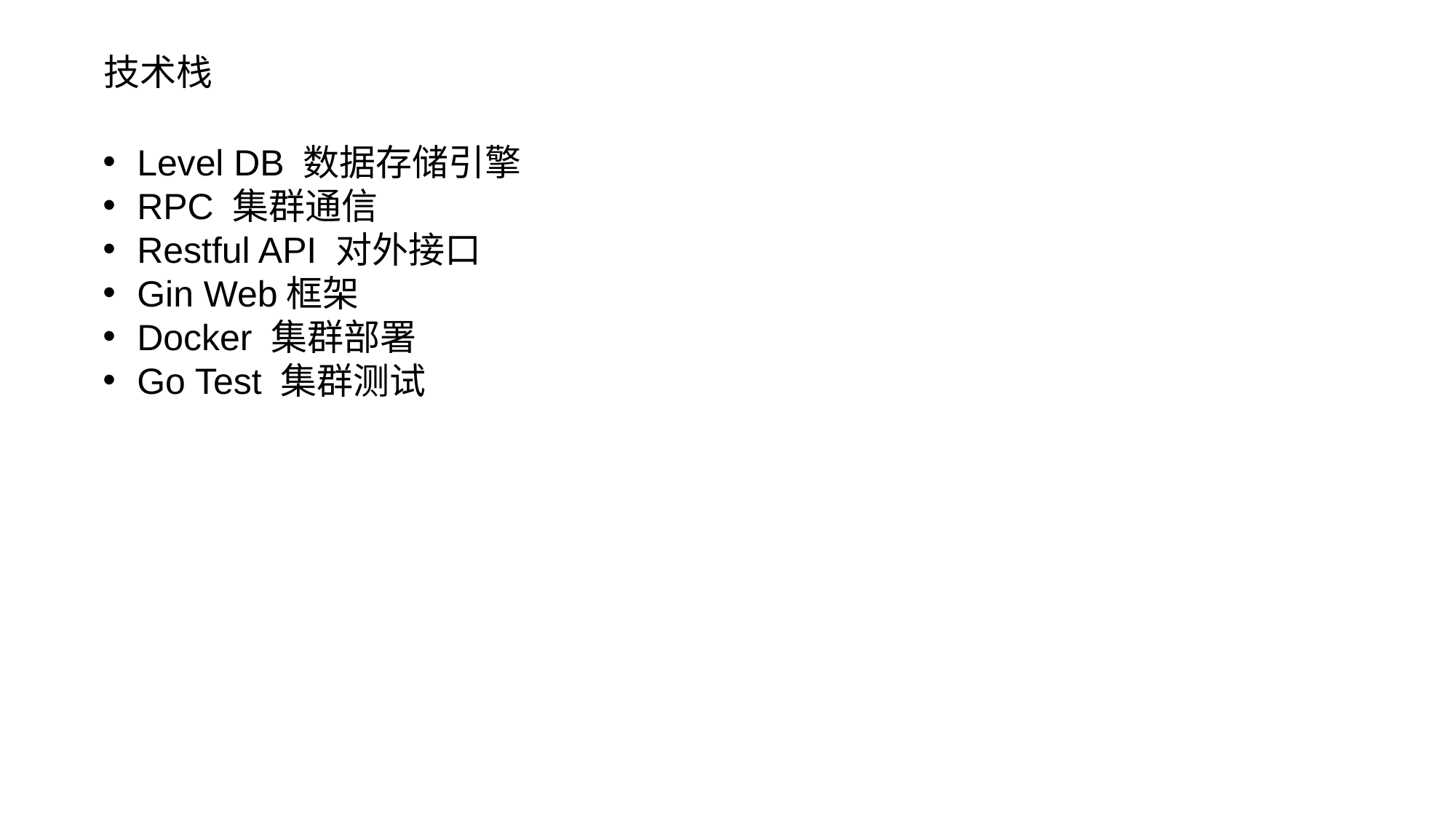

技术栈
Level DB 数据存储引擎
RPC 集群通信
Restful API 对外接口
Gin Web框架
Docker 集群部署
Go Test 集群测试